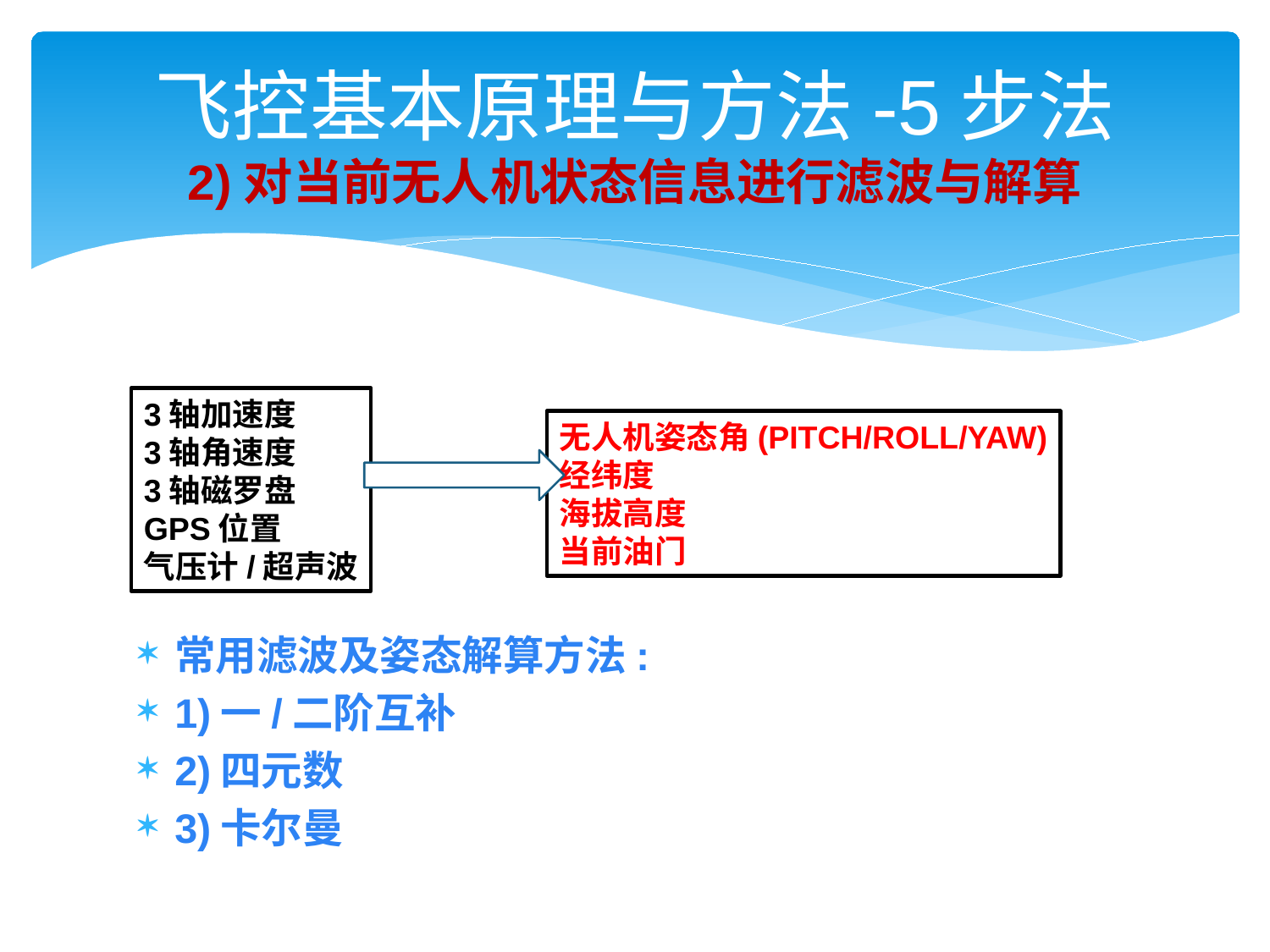

# 飞控基本原理与方法-5步法 2)对当前无人机状态信息进行滤波与解算
3轴加速度
3轴角速度
3轴磁罗盘
GPS位置
气压计/超声波
无人机姿态角(PITCH/ROLL/YAW)
经纬度
海拔高度
当前油门

常用滤波及姿态解算方法:
1)一/二阶互补
2)四元数
3)卡尔曼